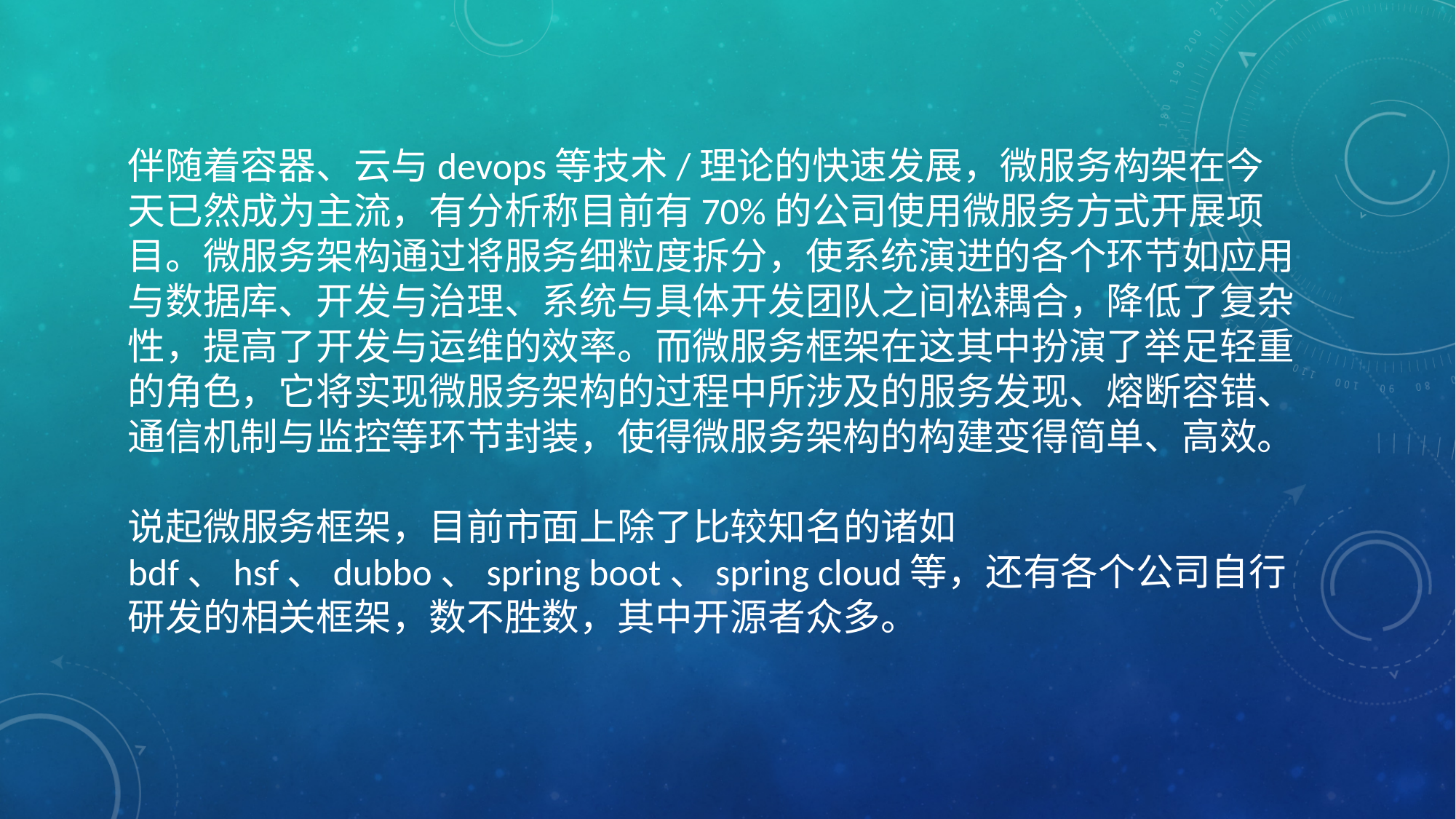

# 伴随着容器、云与devops等技术/理论的快速发展，微服务构架在今天已然成为主流，有分析称目前有70%的公司使用微服务方式开展项目。微服务架构通过将服务细粒度拆分，使系统演进的各个环节如应用与数据库、开发与治理、系统与具体开发团队之间松耦合，降低了复杂性，提高了开发与运维的效率。而微服务框架在这其中扮演了举足轻重的角色，它将实现微服务架构的过程中所涉及的服务发现、熔断容错、通信机制与监控等环节封装，使得微服务架构的构建变得简单、高效。 说起微服务框架，目前市面上除了比较知名的诸如bdf、hsf、dubbo、spring boot、spring cloud等，还有各个公司自行研发的相关框架，数不胜数，其中开源者众多。